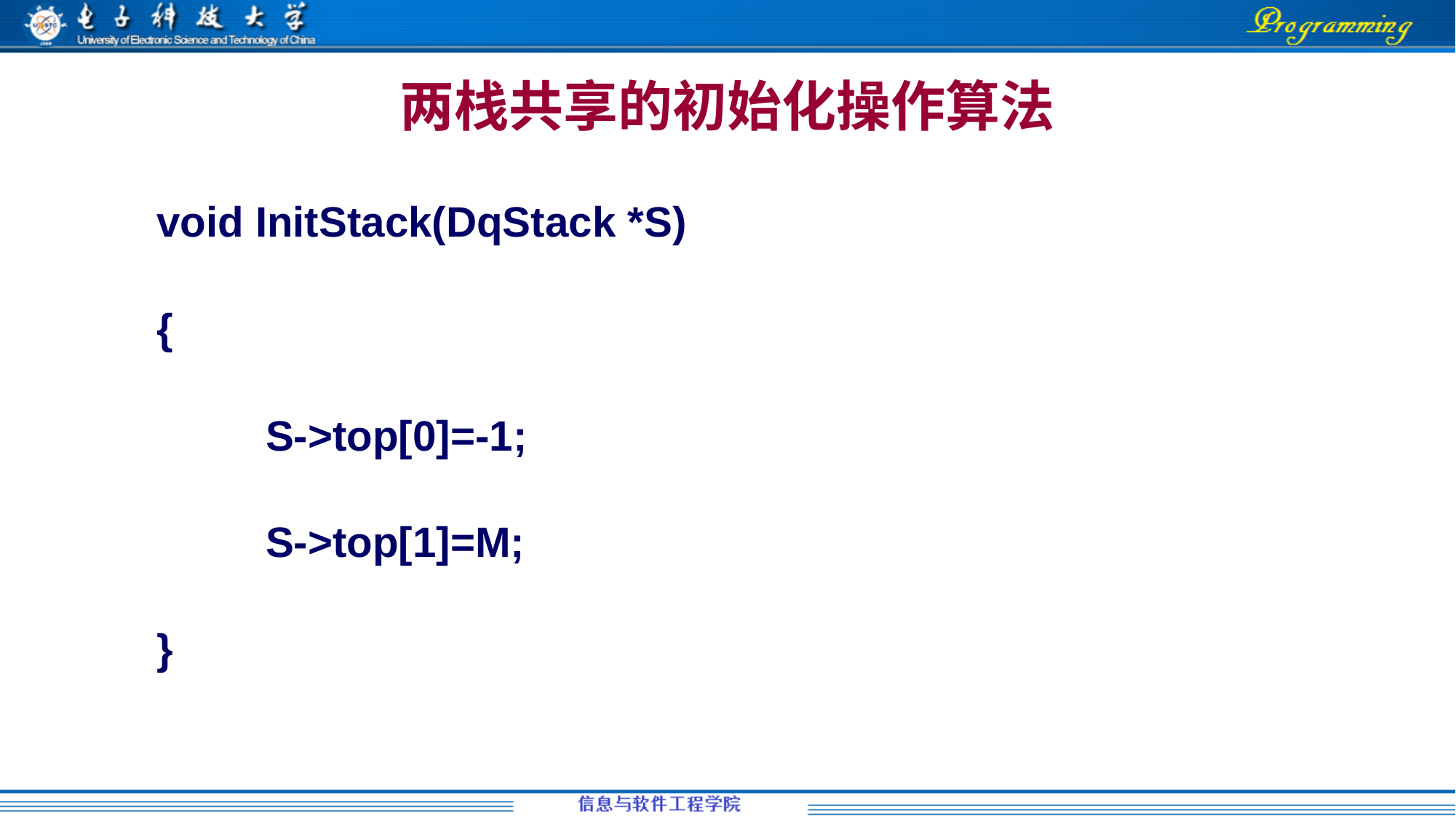

# 两栈共享的初始化操作算法
void InitStack(DqStack *S)
{
	S->top[0]=-1;
	S->top[1]=M;
}